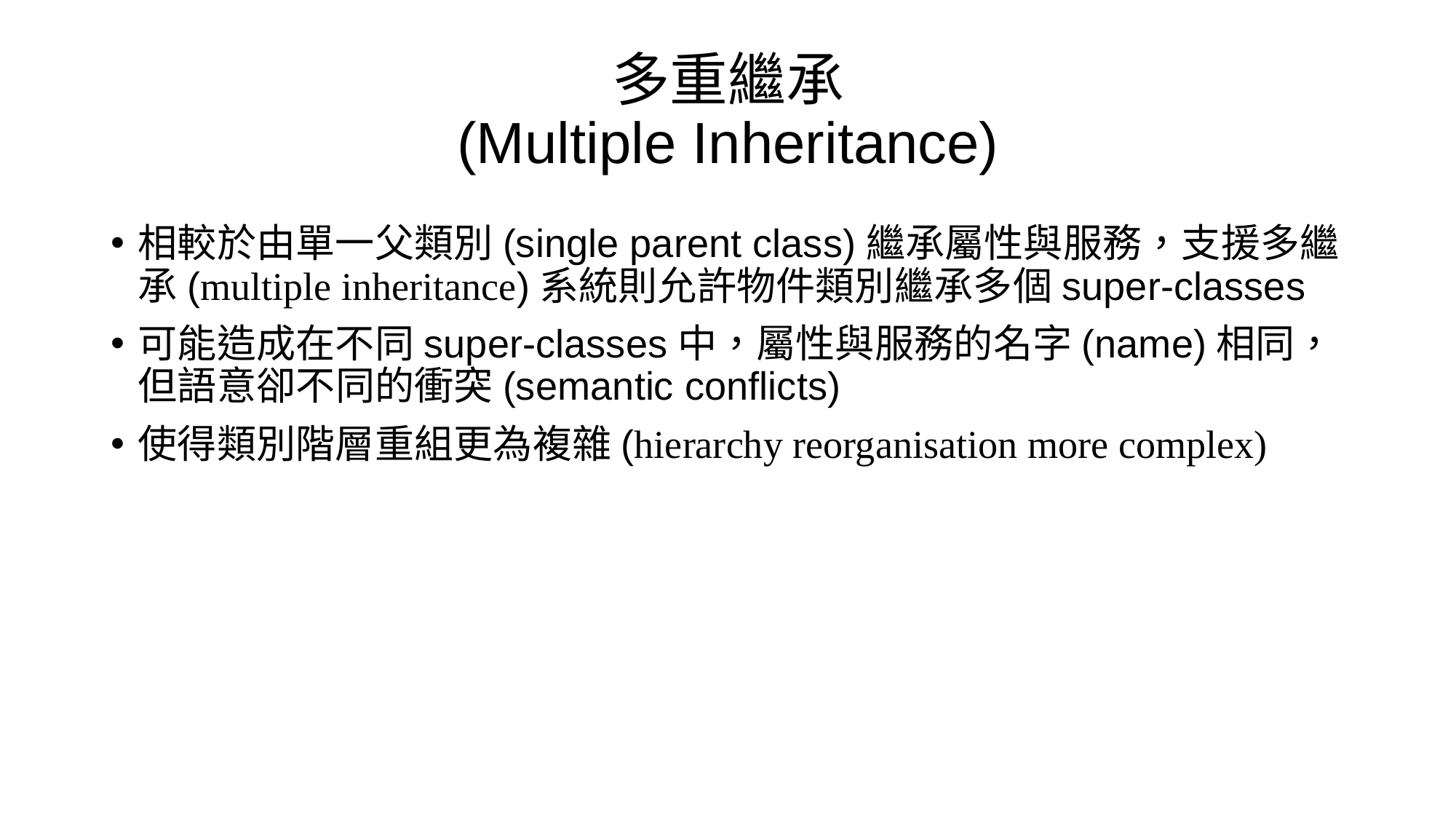

# 多重繼承 (Multiple Inheritance)
相較於由單一父類別(single parent class)繼承屬性與服務，支援多繼承(multiple inheritance)系統則允許物件類別繼承多個super-classes
可能造成在不同super-classes中，屬性與服務的名字(name)相同，但語意卻不同的衝突(semantic conflicts)
使得類別階層重組更為複雜(hierarchy reorganisation more complex)